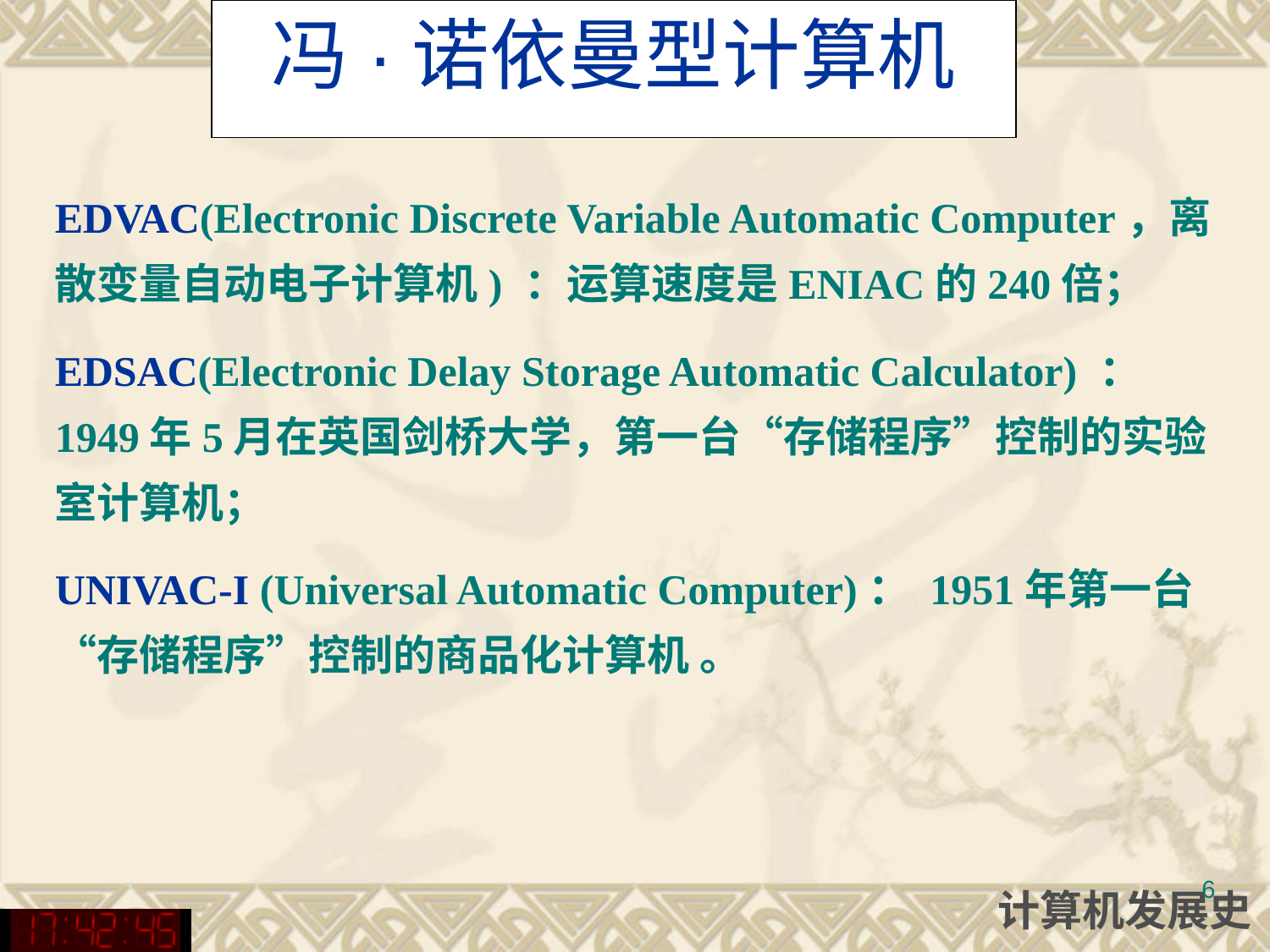

冯·诺依曼型计算机
EDVAC(Electronic Discrete Variable Automatic Computer，离散变量自动电子计算机) ：运算速度是ENIAC的240倍；
EDSAC(Electronic Delay Storage Automatic Calculator) ： 1949年5月在英国剑桥大学，第一台“存储程序”控制的实验室计算机；
UNIVAC-I (Universal Automatic Computer)： 1951年第一台“存储程序”控制的商品化计算机 。
6
计算机发展史